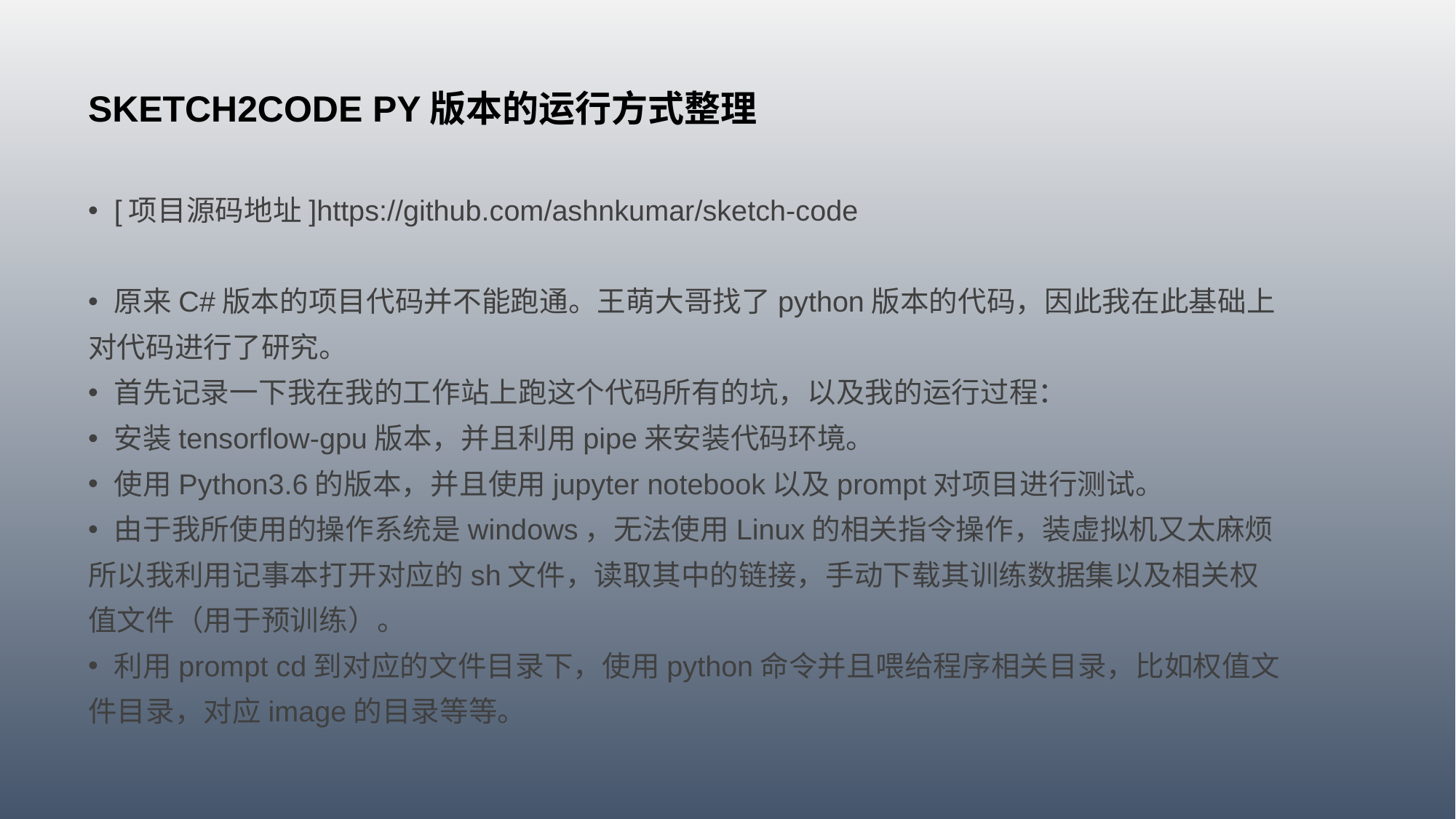

# SKETCH2CODE PY版本的运行方式整理

[项目源码地址]https://github.com/ashnkumar/sketch-code

原来C#版本的项目代码并不能跑通。王萌大哥找了python版本的代码，因此我在此基础上
对代码进行了研究。
首先记录一下我在我的工作站上跑这个代码所有的坑，以及我的运行过程：
安装tensorflow-gpu版本，并且利用pipe来安装代码环境。
使用Python3.6的版本，并且使用jupyter notebook以及prompt对项目进行测试。
由于我所使用的操作系统是windows，无法使用Linux的相关指令操作，装虚拟机又太麻烦
所以我利用记事本打开对应的sh文件，读取其中的链接，手动下载其训练数据集以及相关权
值文件（用于预训练）。
利用prompt cd到对应的文件目录下，使用python命令并且喂给程序相关目录，比如权值文
件目录，对应image的目录等等。